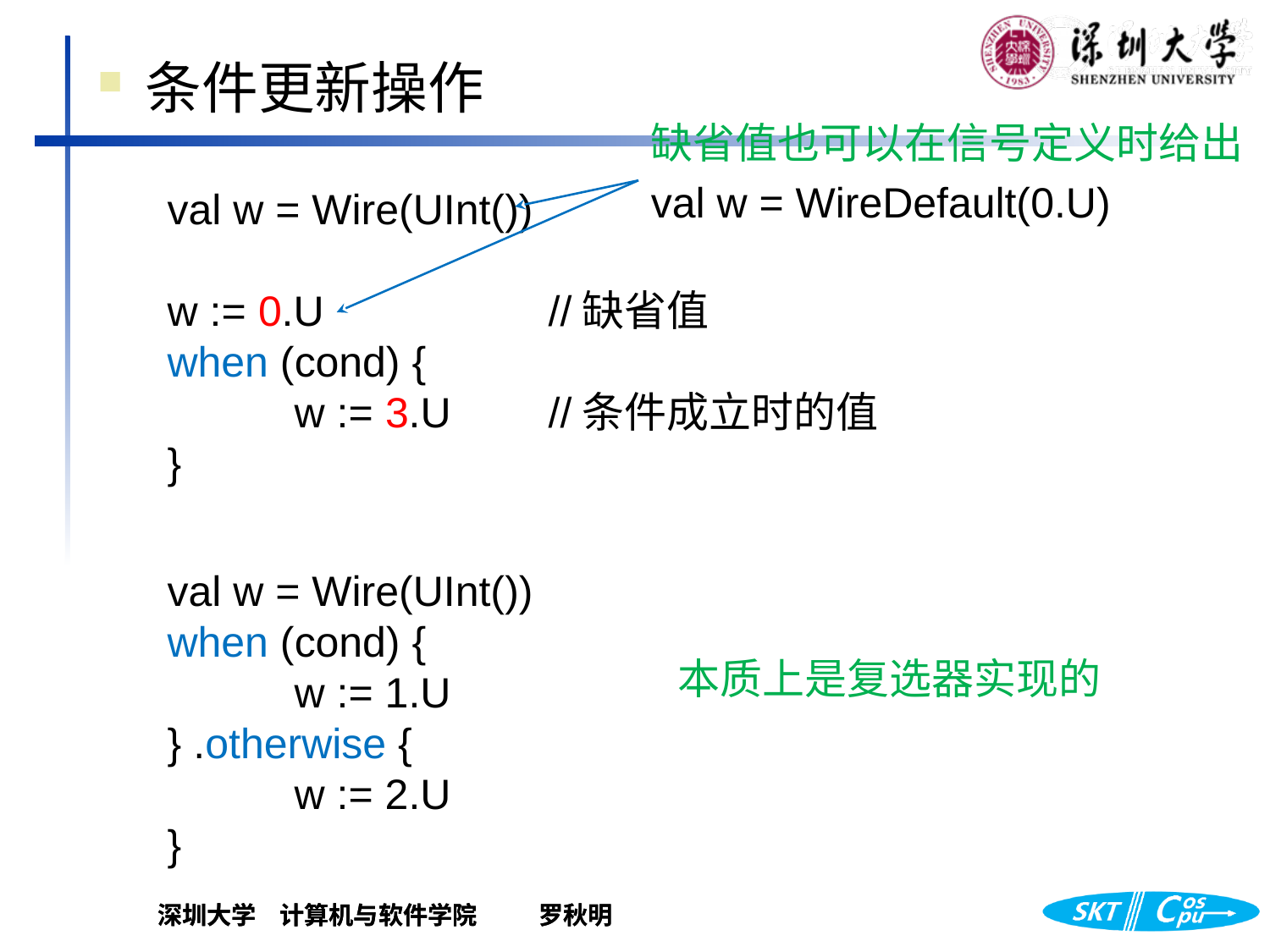

条件更新操作
缺省值也可以在信号定义时给出
val w = WireDefault(0.U)

val w = Wire(UInt())

w := 0.U		//缺省值
when (cond) {
	w := 3.U	//条件成立时的值
}
val w = Wire(UInt())
when (cond) {
	w := 1.U
} .otherwise {
	w := 2.U
}
本质上是复选器实现的